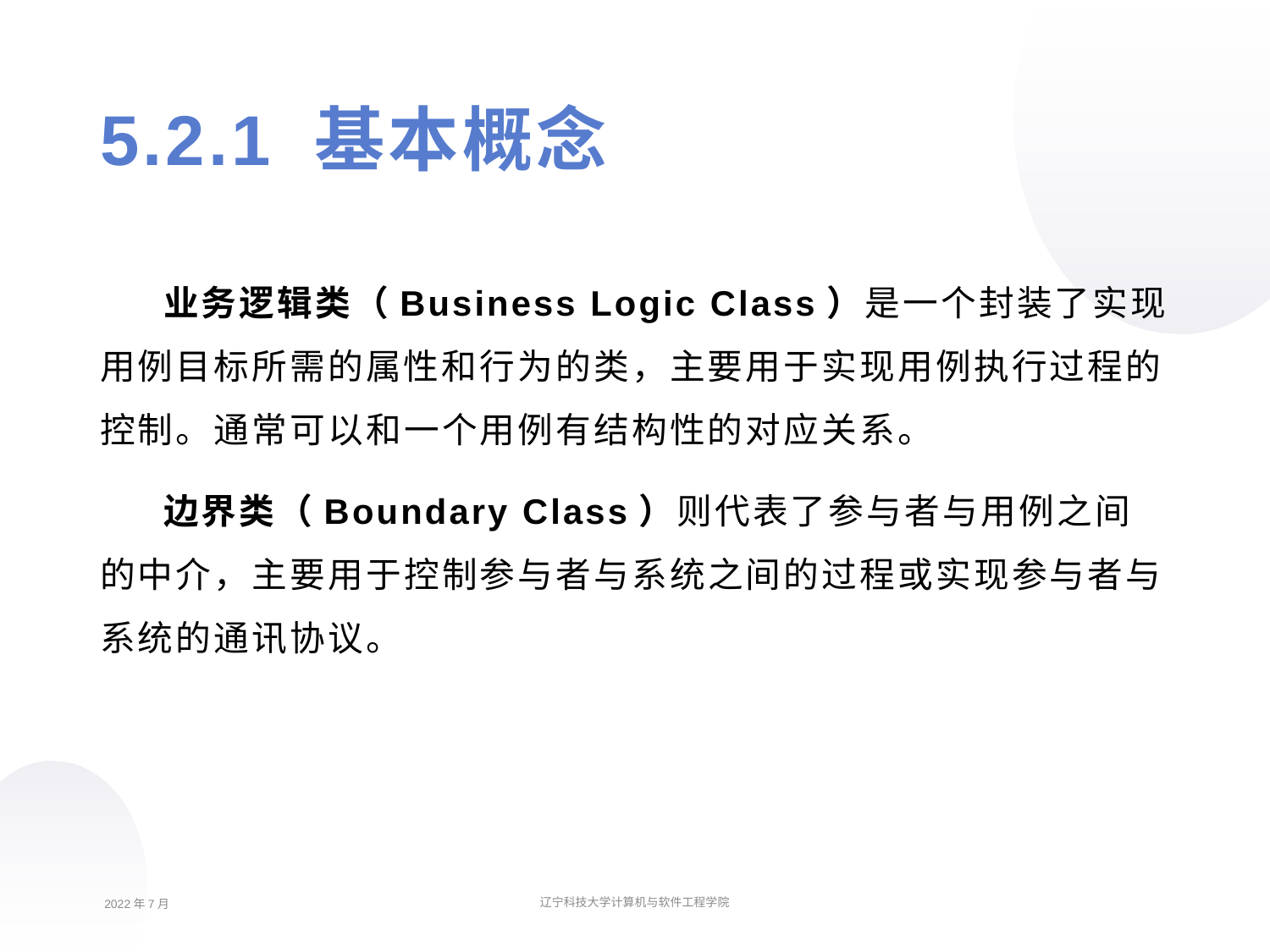

5.2.1 基本概念
业务逻辑类（Business Logic Class）是一个封装了实现用例目标所需的属性和行为的类，主要用于实现用例执行过程的控制。通常可以和一个用例有结构性的对应关系。
边界类（Boundary Class）则代表了参与者与用例之间的中介，主要用于控制参与者与系统之间的过程或实现参与者与系统的通讯协议。

2022年7月
辽宁科技大学计算机与软件工程学院
58